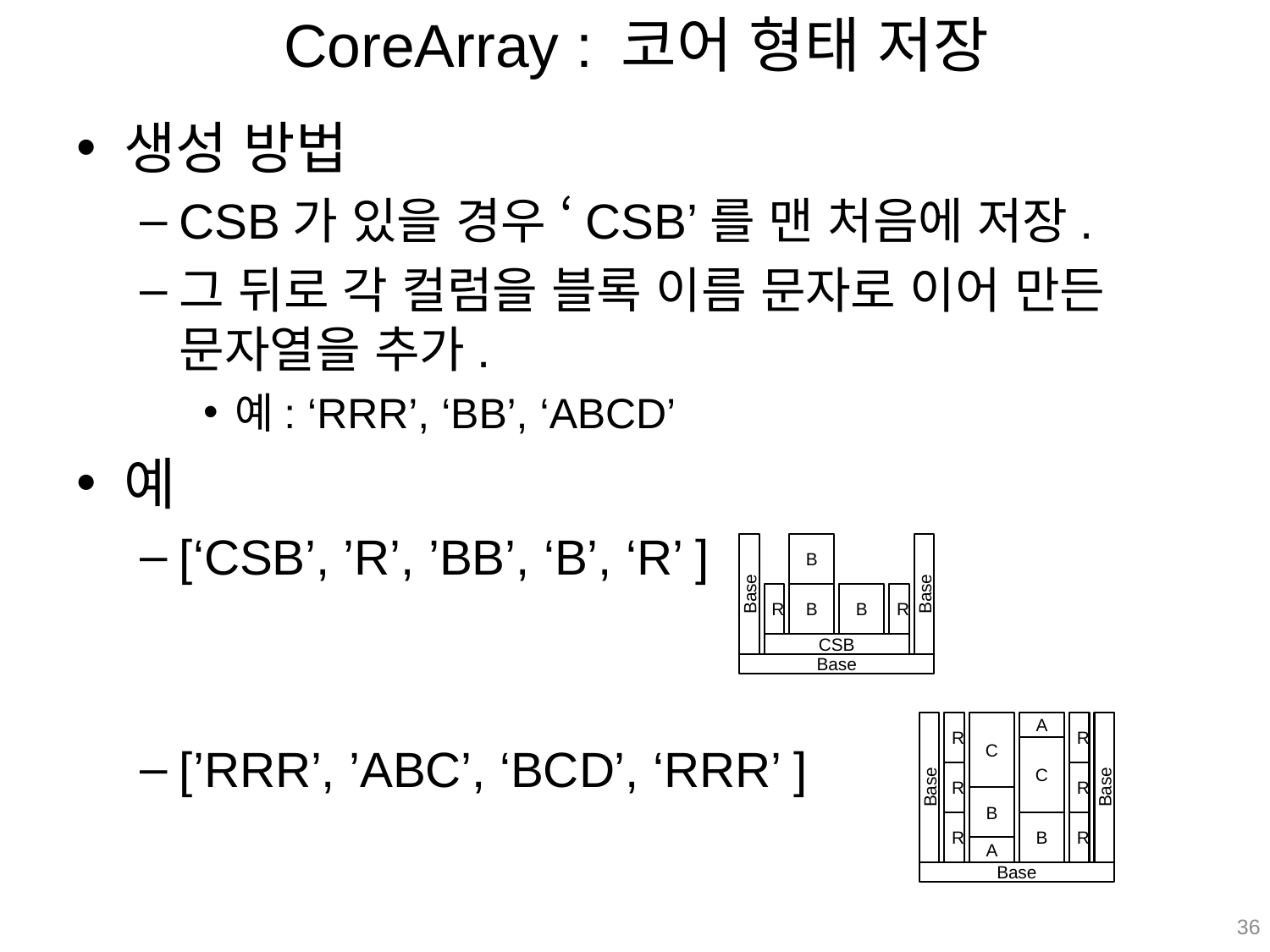

# CoreArray : 코어 형태 저장
생성 방법
CSB가 있을 경우 ‘CSB’를 맨 처음에 저장.
그 뒤로 각 컬럼을 블록 이름 문자로 이어 만든 문자열을 추가.
예: ‘RRR’, ‘BB’, ‘ABCD’
예
[‘CSB’, ’R’, ’BB’, ‘B’, ‘R’ ]

[’RRR’, ’ABC’, ‘BCD’, ‘RRR’ ]

Base
B
Base
R
B
B
R
CSB
Base
Base
R
C
A
R
Base
C
R
R
B
R
B
R
A
Base
36